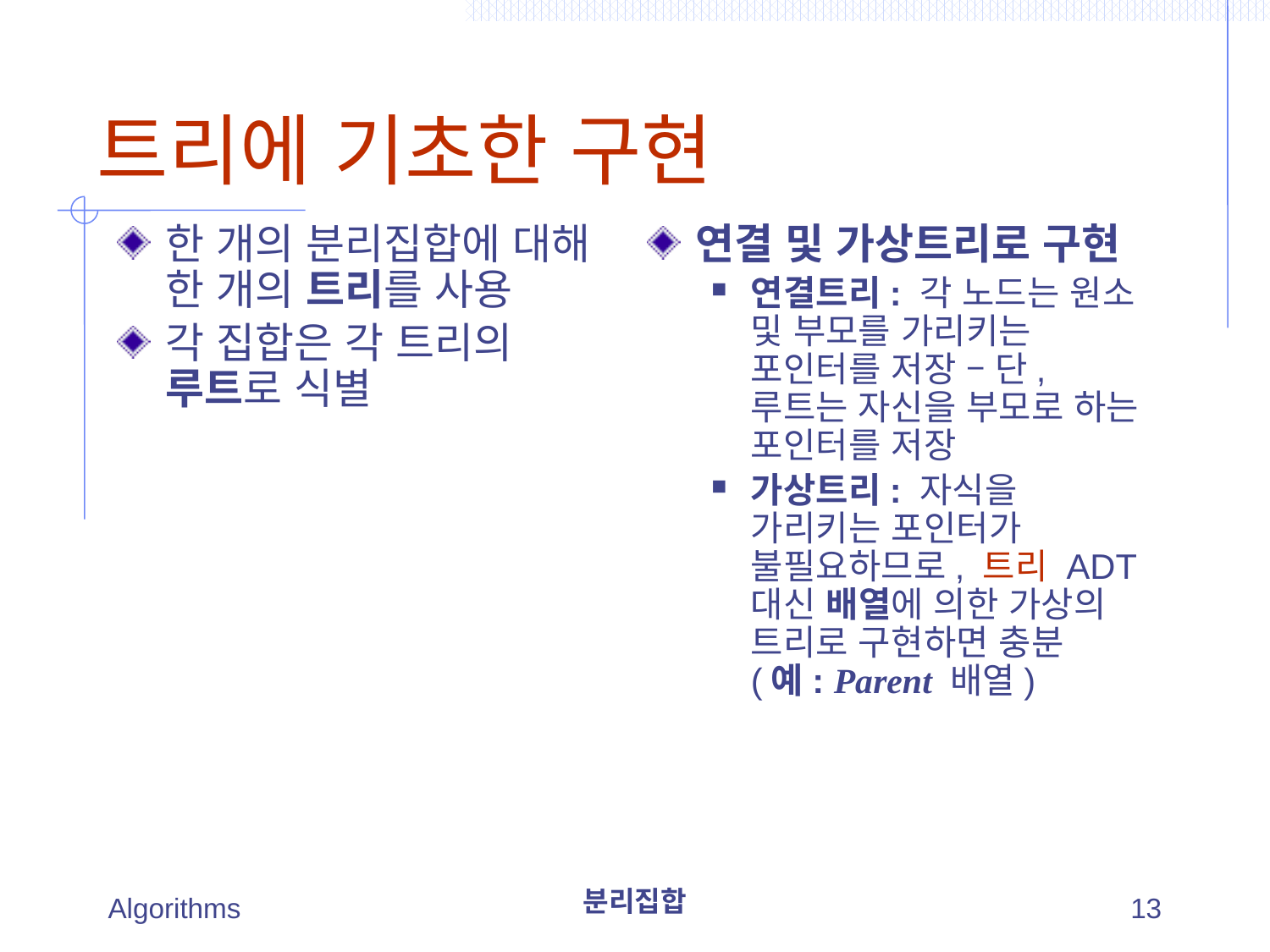

# 트리에 기초한 구현
한 개의 분리집합에 대해 한 개의 트리를 사용
각 집합은 각 트리의 루트로 식별
연결 및 가상트리로 구현
연결트리: 각 노드는 원소 및 부모를 가리키는 포인터를 저장 – 단, 루트는 자신을 부모로 하는 포인터를 저장
가상트리: 자식을 가리키는 포인터가 불필요하므로, 트리 ADT 대신 배열에 의한 가상의 트리로 구현하면 충분 (예: Parent 배열)
Algorithms
분리집합
13